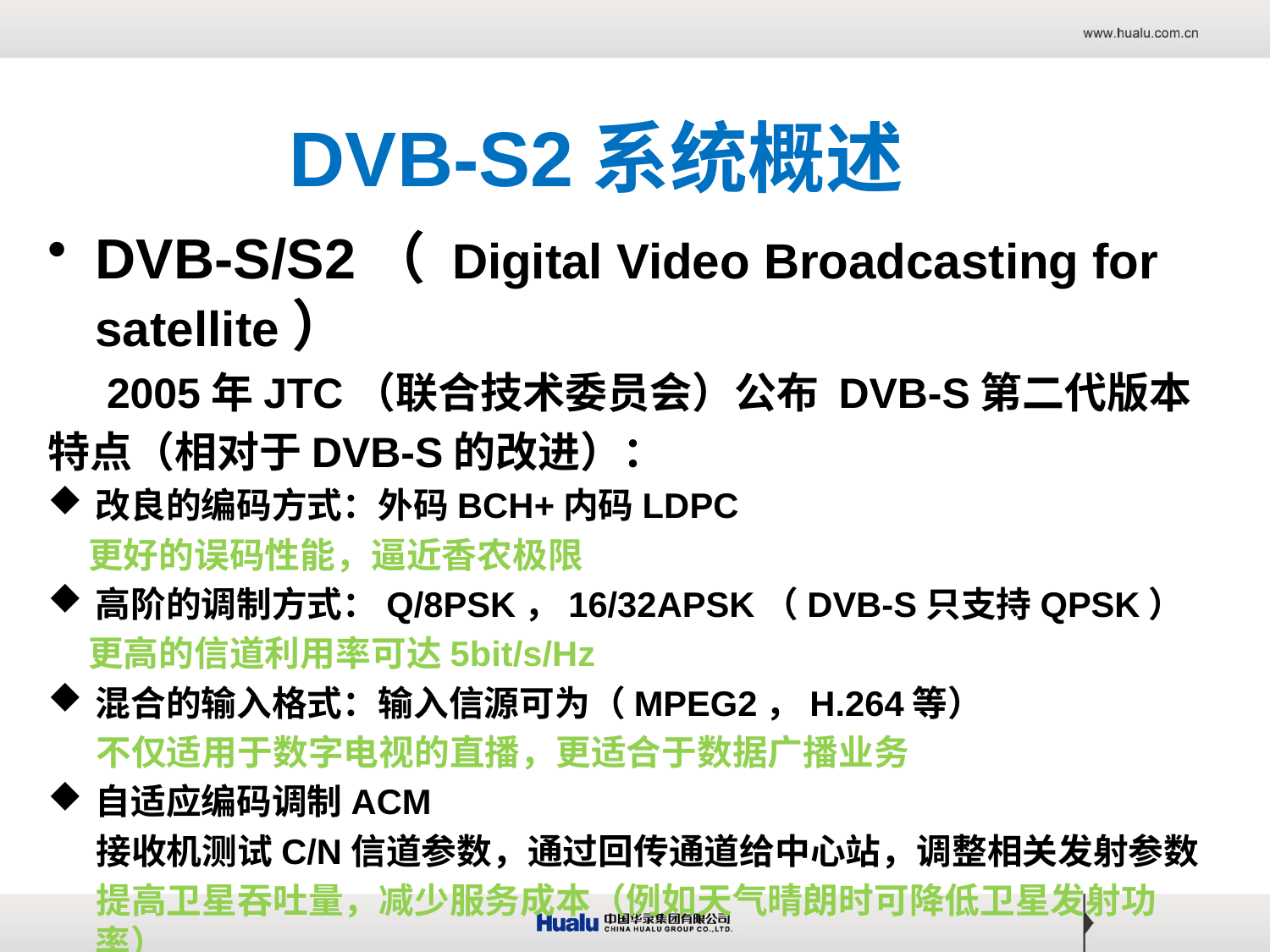

# DVB-S2系统概述
DVB-S/S2（ Digital Video Broadcasting for satellite）
     2005年JTC（联合技术委员会）公布 DVB-S第二代版本
特点（相对于DVB-S的改进）：
改良的编码方式：外码BCH+内码LDPC
    更好的误码性能，逼近香农极限
高阶的调制方式：Q/8PSK，16/32APSK（DVB-S只支持QPSK）
    更高的信道利用率可达5bit/s/Hz
混合的输入格式：输入信源可为（MPEG2，H.264等）
     不仅适用于数字电视的直播，更适合于数据广播业务
自适应编码调制ACM
     接收机测试C/N信道参数，通过回传通道给中心站，调整相关发射参数
     提高卫星吞吐量，减少服务成本（例如天气晴朗时可降低卫星发射功率）